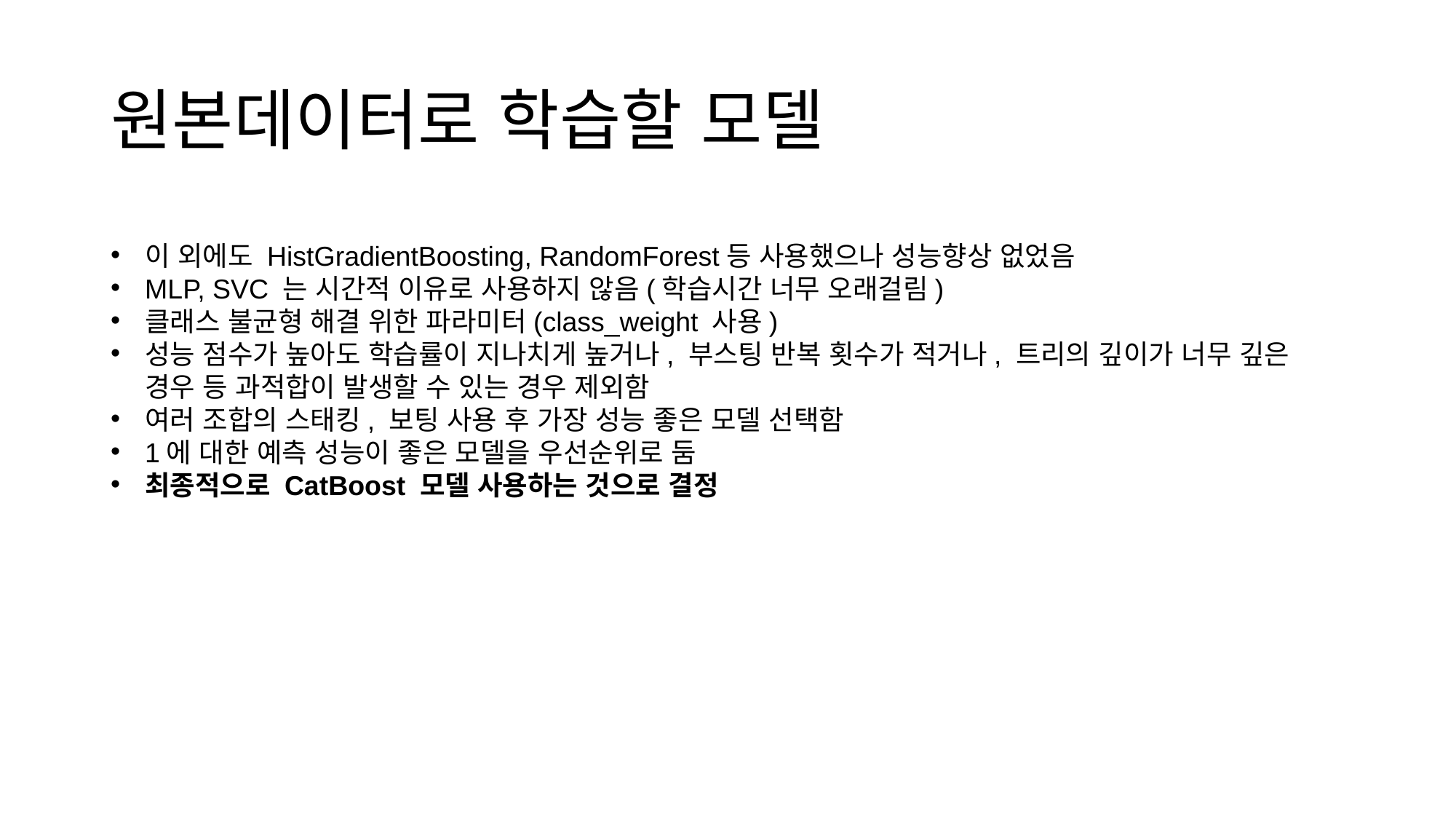

# 원본데이터로 학습할 모델
이 외에도 HistGradientBoosting, RandomForest등 사용했으나 성능향상 없었음
MLP, SVC 는 시간적 이유로 사용하지 않음(학습시간 너무 오래걸림)
클래스 불균형 해결 위한 파라미터(class_weight 사용)
성능 점수가 높아도 학습률이 지나치게 높거나, 부스팅 반복 횟수가 적거나, 트리의 깊이가 너무 깊은 경우 등 과적합이 발생할 수 있는 경우 제외함
여러 조합의 스태킹, 보팅 사용 후 가장 성능 좋은 모델 선택함
1에 대한 예측 성능이 좋은 모델을 우선순위로 둠
최종적으로 CatBoost 모델 사용하는 것으로 결정